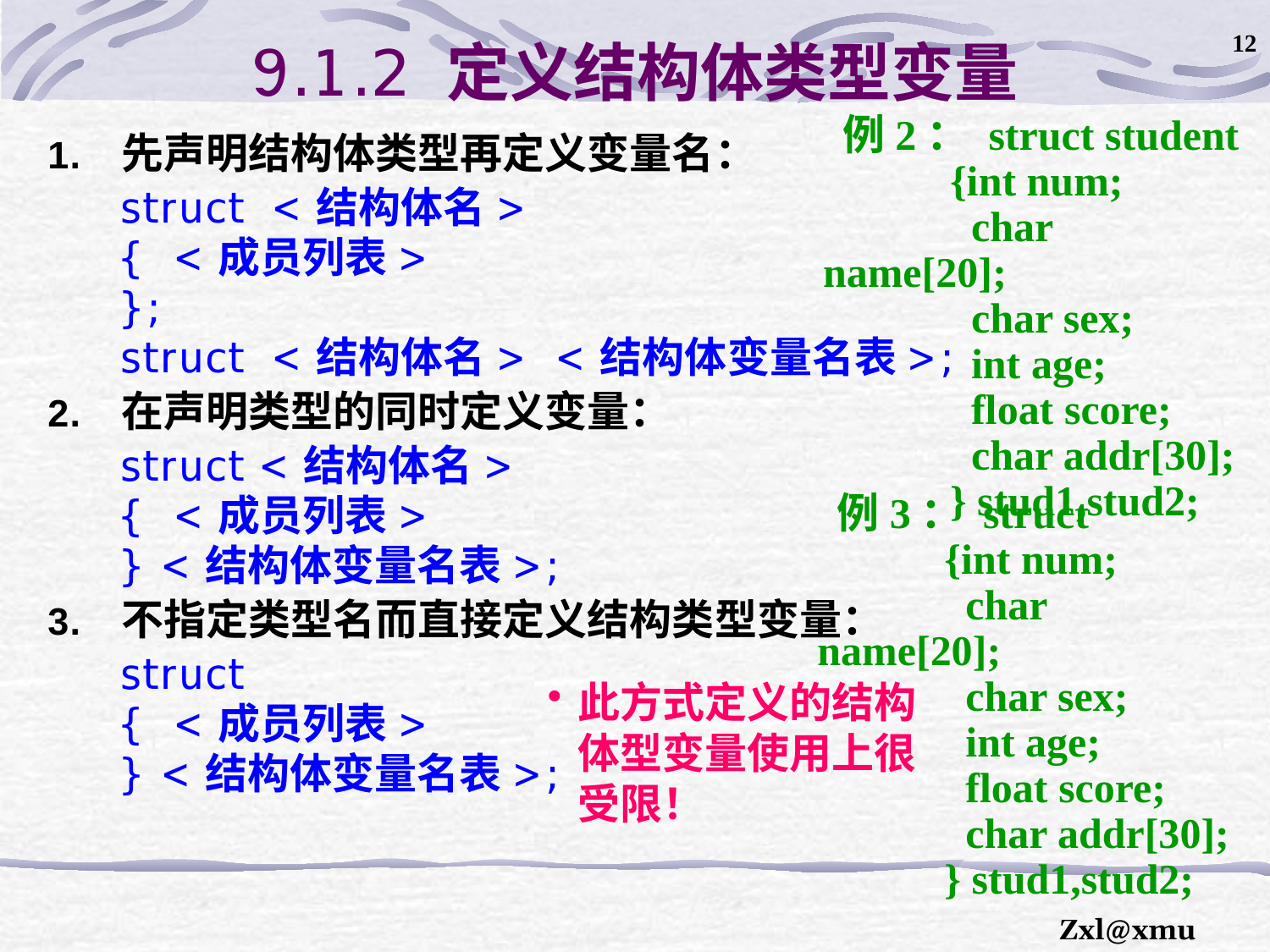

12
# 9.1.2 定义结构体类型变量
 例2： struct student
	{int num;
	  char name[20];
	  char sex;
	  int age;
	  float score;
	  char addr[30];
	} stud1,stud2;
先声明结构体类型再定义变量名：
	struct  <结构体名>
	{  <成员列表>
	};
	struct  <结构体名>  <结构体变量名表>;
在声明类型的同时定义变量：
	struct <结构体名>
	{  <成员列表>
	} <结构体变量名表>;
不指定类型名而直接定义结构类型变量：
	struct
	{  <成员列表>
	} <结构体变量名表>;
 例3： struct
	{int num;
	  char name[20];
	  char sex;
	  int age;
	  float score;
	  char addr[30];
	} stud1,stud2;
此方式定义的结构体型变量使用上很受限！